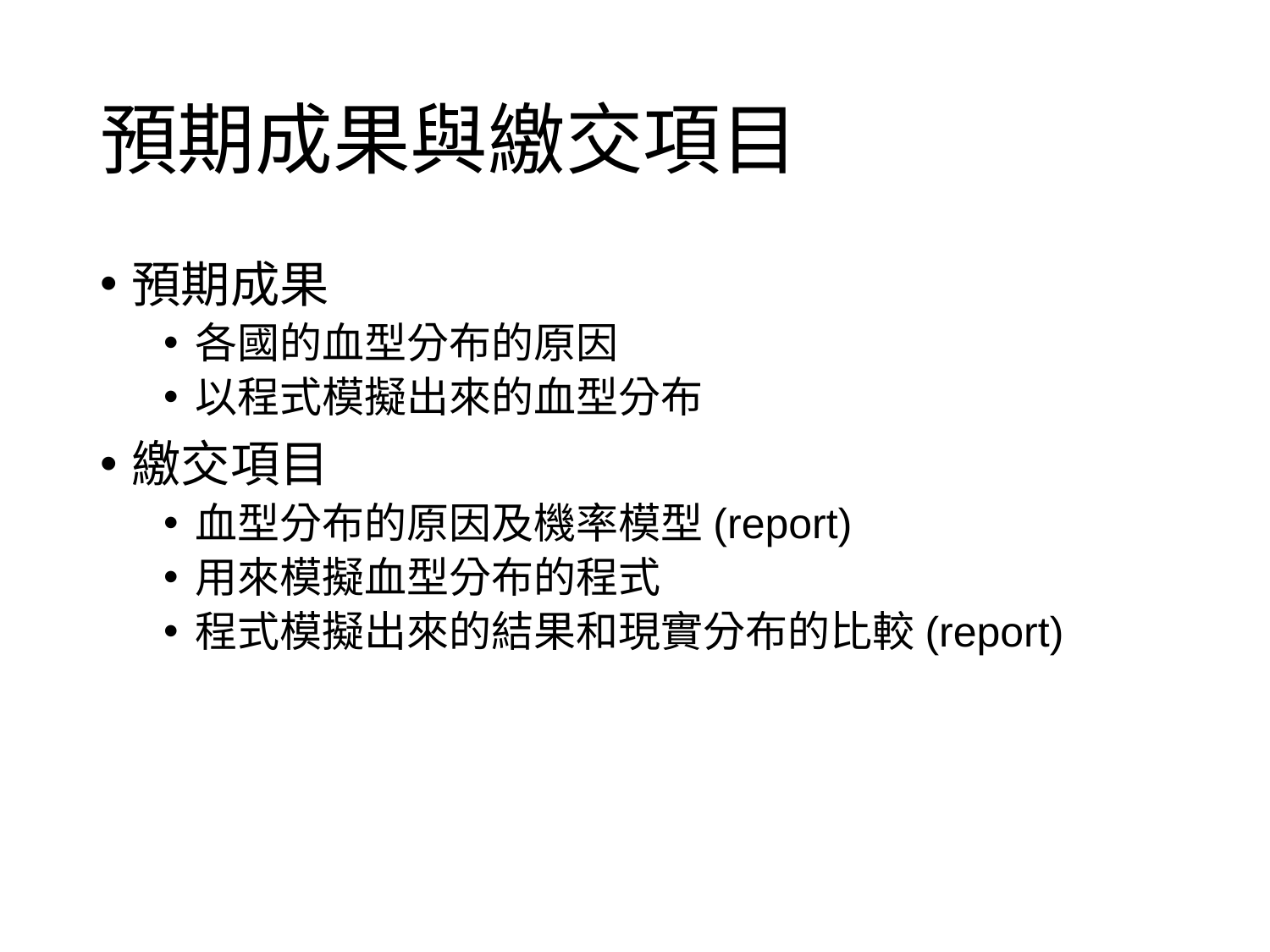

# 預期成果與繳交項目
預期成果
各國的血型分布的原因
以程式模擬出來的血型分布
繳交項目
血型分布的原因及機率模型(report)
用來模擬血型分布的程式
程式模擬出來的結果和現實分布的比較(report)